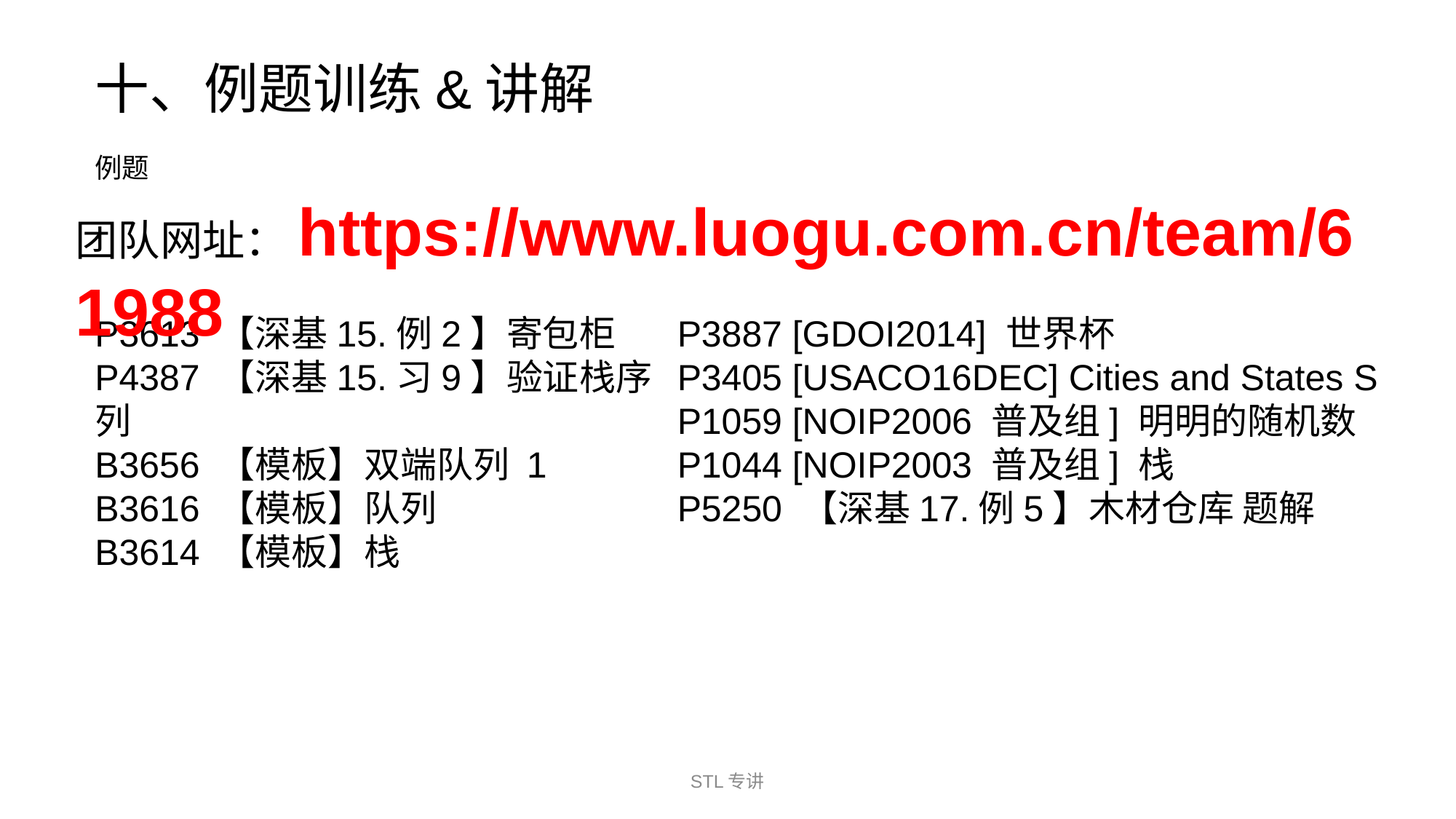

十、例题训练&讲解
     团队网址：https://www.luogu.com.cn/team/61988
例题
P3613 【深基15.例2】寄包柜
P4387 【深基15.习9】验证栈序列
B3656 【模板】双端队列 1
B3616 【模板】队列
B3614 【模板】栈
P3887 [GDOI2014] 世界杯
P3405 [USACO16DEC] Cities and States S
P1059 [NOIP2006 普及组] 明明的随机数
P1044 [NOIP2003 普及组] 栈
P5250 【深基17.例5】木材仓库 题解

STL专讲
50